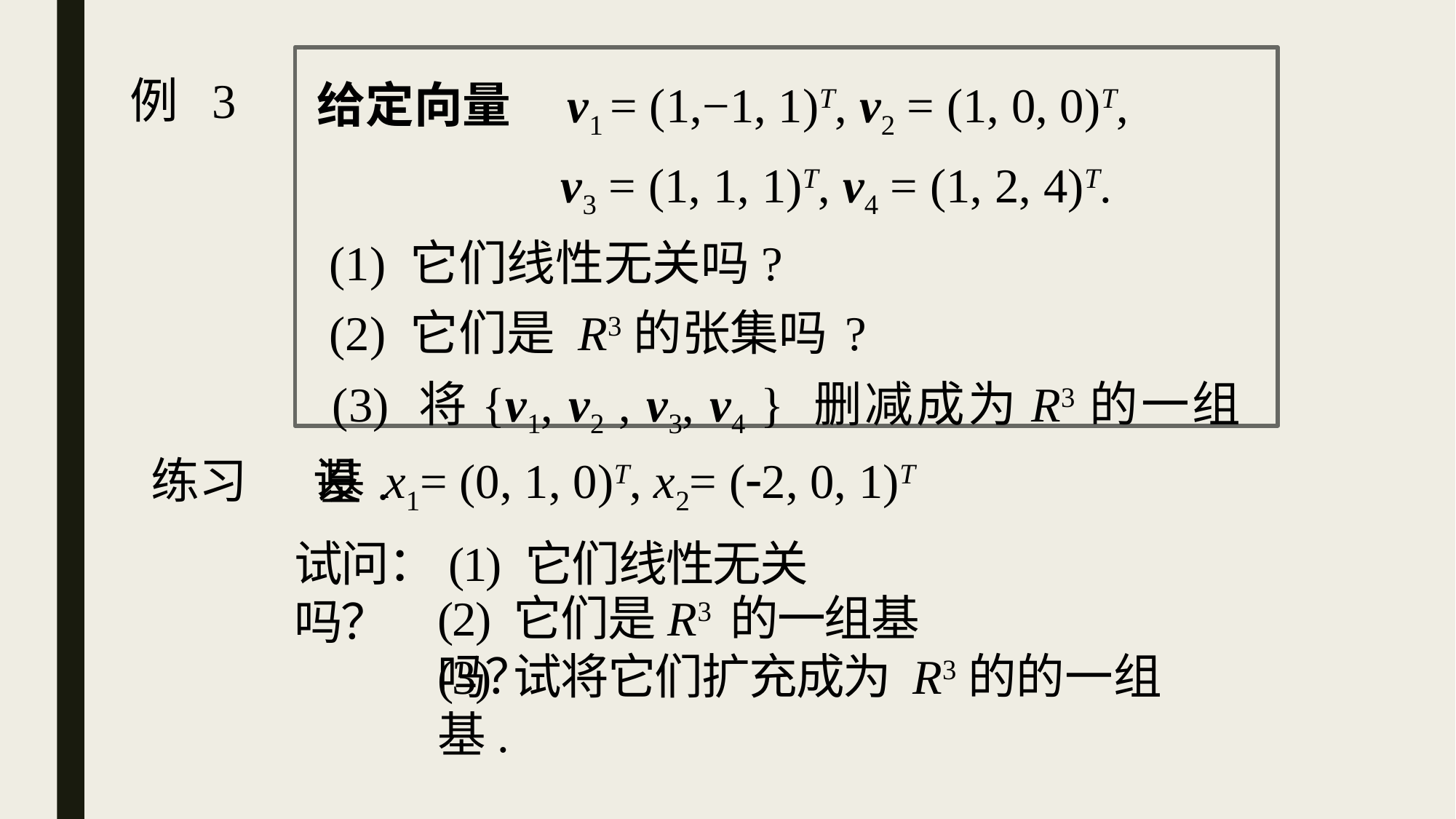

给定向量    v1 = (1,−1, 1)T, v2 = (1, 0, 0)T,
                    v3 = (1, 1, 1)T, v4 = (1, 2, 4)T.
 (1) 它们线性无关吗?
 (2) 它们是 R3的张集吗 ?
 (3) 将{v1, v2 , v3, v4 } 删减成为R3的一组基.
例  3
 练习      设 x1= (0, 1, 0)T, x2= (−2, 0, 1)T
试问：(1) 它们线性无关吗？
(2) 它们是R3 的一组基吗？
(3) 试将它们扩充成为 R3的的一组基.